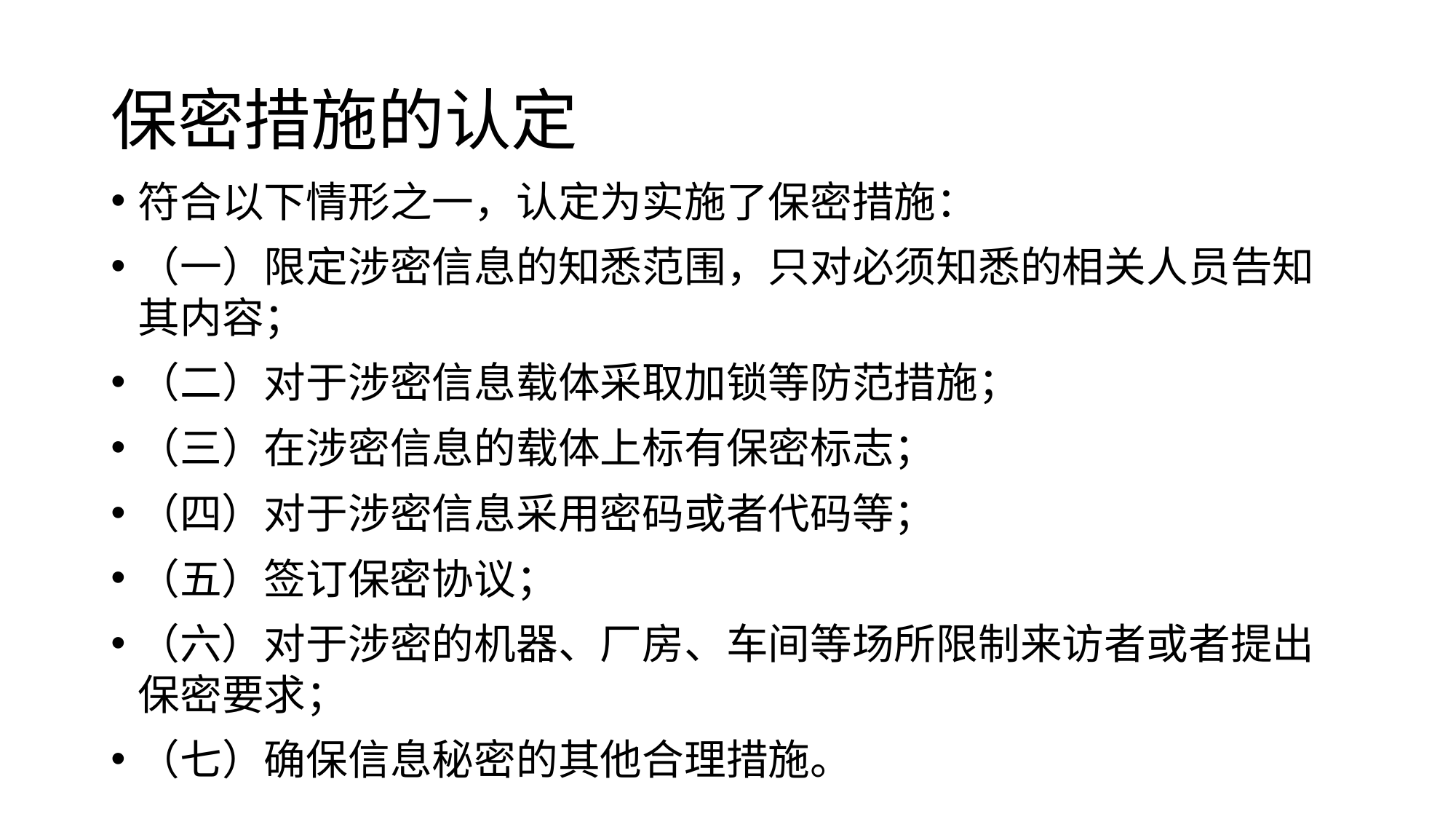

# 保密措施的认定
符合以下情形之一，认定为实施了保密措施：
（一）限定涉密信息的知悉范围，只对必须知悉的相关人员告知其内容；
（二）对于涉密信息载体采取加锁等防范措施；
（三）在涉密信息的载体上标有保密标志；
（四）对于涉密信息采用密码或者代码等；
（五）签订保密协议；
（六）对于涉密的机器、厂房、车间等场所限制来访者或者提出保密要求；
（七）确保信息秘密的其他合理措施。